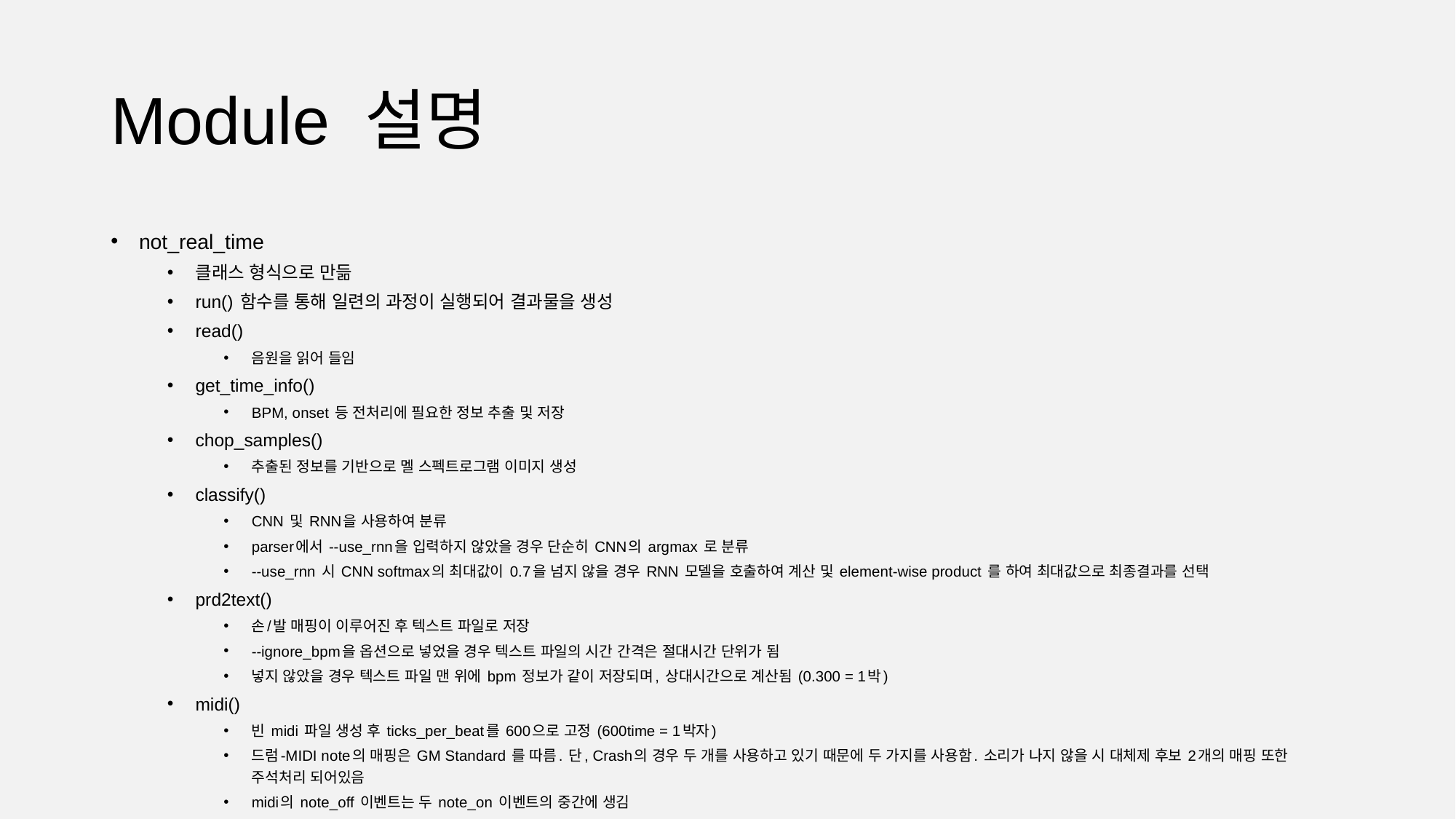

# Module 설명
not_real_time
클래스 형식으로 만듦
run() 함수를 통해 일련의 과정이 실행되어 결과물을 생성
read()
음원을 읽어 들임
get_time_info()
BPM, onset 등 전처리에 필요한 정보 추출 및 저장
chop_samples()
추출된 정보를 기반으로 멜 스펙트로그램 이미지 생성
classify()
CNN 및 RNN을 사용하여 분류
parser에서 --use_rnn을 입력하지 않았을 경우 단순히 CNN의 argmax 로 분류
--use_rnn 시 CNN softmax의 최대값이 0.7을 넘지 않을 경우 RNN 모델을 호출하여 계산 및 element-wise product 를 하여 최대값으로 최종결과를 선택
prd2text()
손/발 매핑이 이루어진 후 텍스트 파일로 저장
--ignore_bpm을 옵션으로 넣었을 경우 텍스트 파일의 시간 간격은 절대시간 단위가 됨
넣지 않았을 경우 텍스트 파일 맨 위에 bpm 정보가 같이 저장되며, 상대시간으로 계산됨 (0.300 = 1박)
midi()
빈 midi 파일 생성 후 ticks_per_beat를 600으로 고정 (600time = 1박자)
드럼-MIDI note의 매핑은 GM Standard 를 따름. 단, Crash의 경우 두 개를 사용하고 있기 때문에 두 가지를 사용함. 소리가 나지 않을 시 대체제 후보 2개의 매핑 또한 주석처리 되어있음
midi의 note_off 이벤트는 두 note_on 이벤트의 중간에 생김